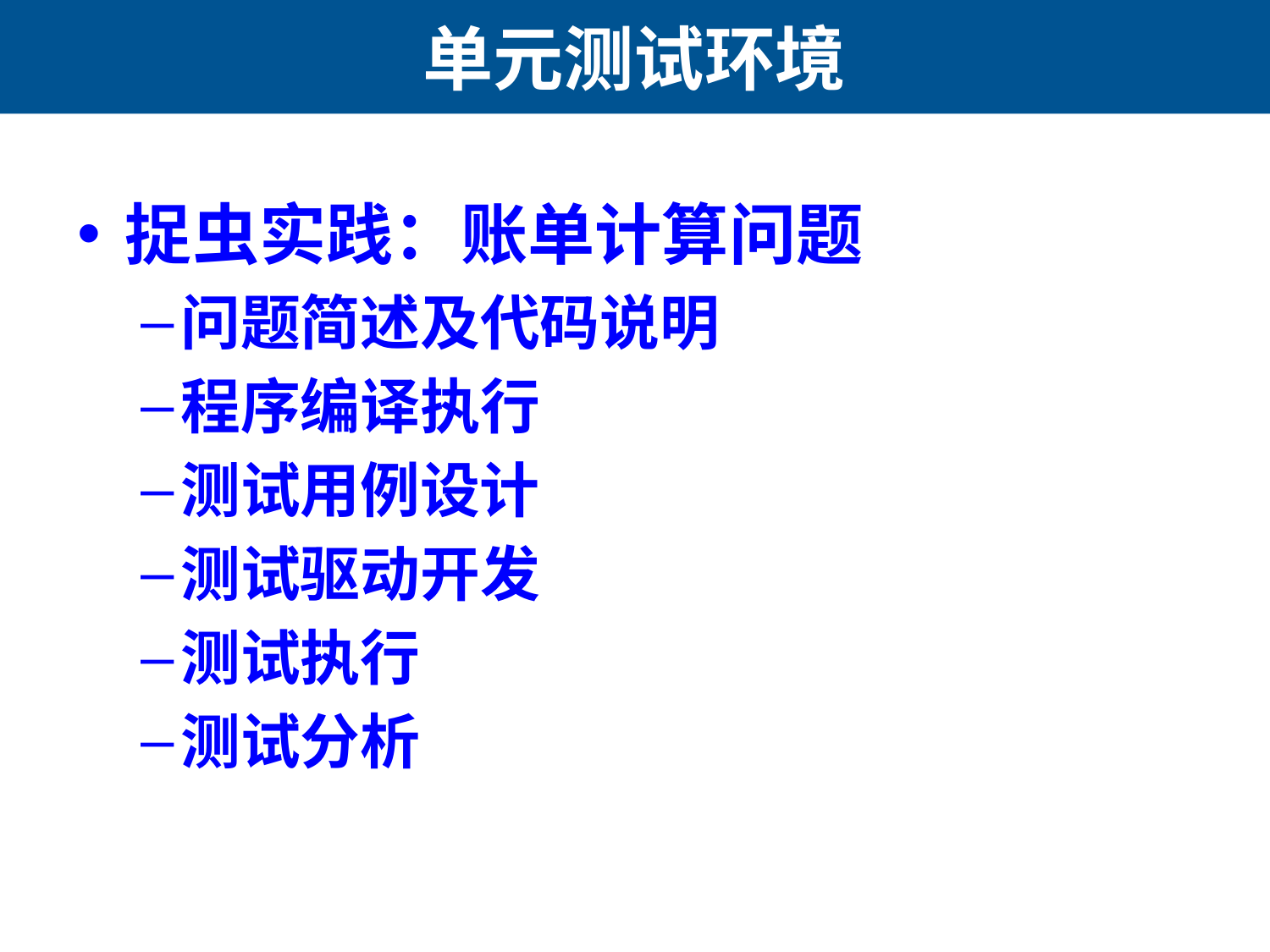

# 单元测试环境
捉虫实践：账单计算问题
问题简述及代码说明
程序编译执行
测试用例设计
测试驱动开发
测试执行
测试分析